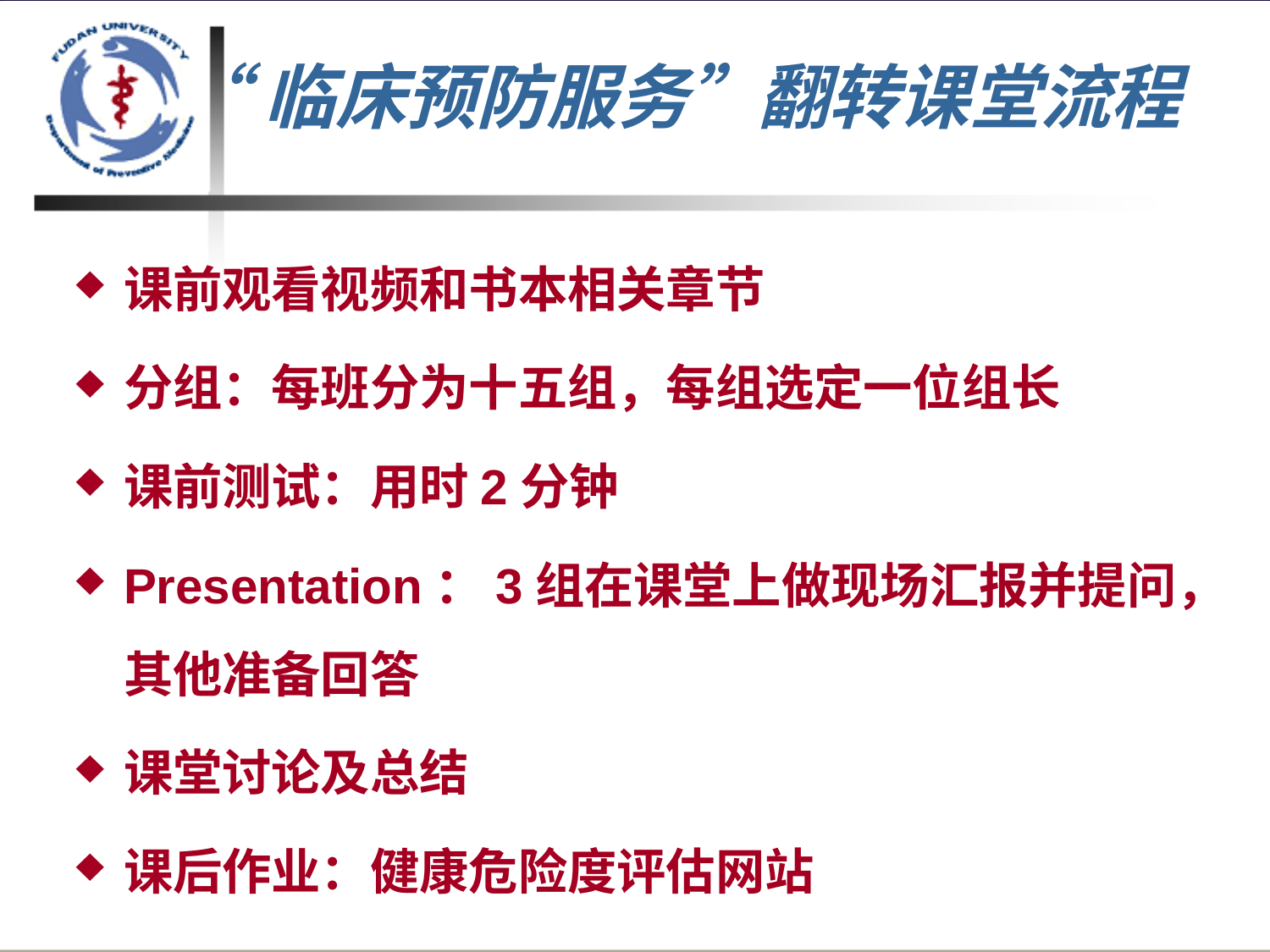

# “临床预防服务”翻转课堂流程
课前观看视频和书本相关章节
分组：每班分为十五组，每组选定一位组长
课前测试：用时2分钟
Presentation：3组在课堂上做现场汇报并提问，其他准备回答
课堂讨论及总结
课后作业：健康危险度评估网站